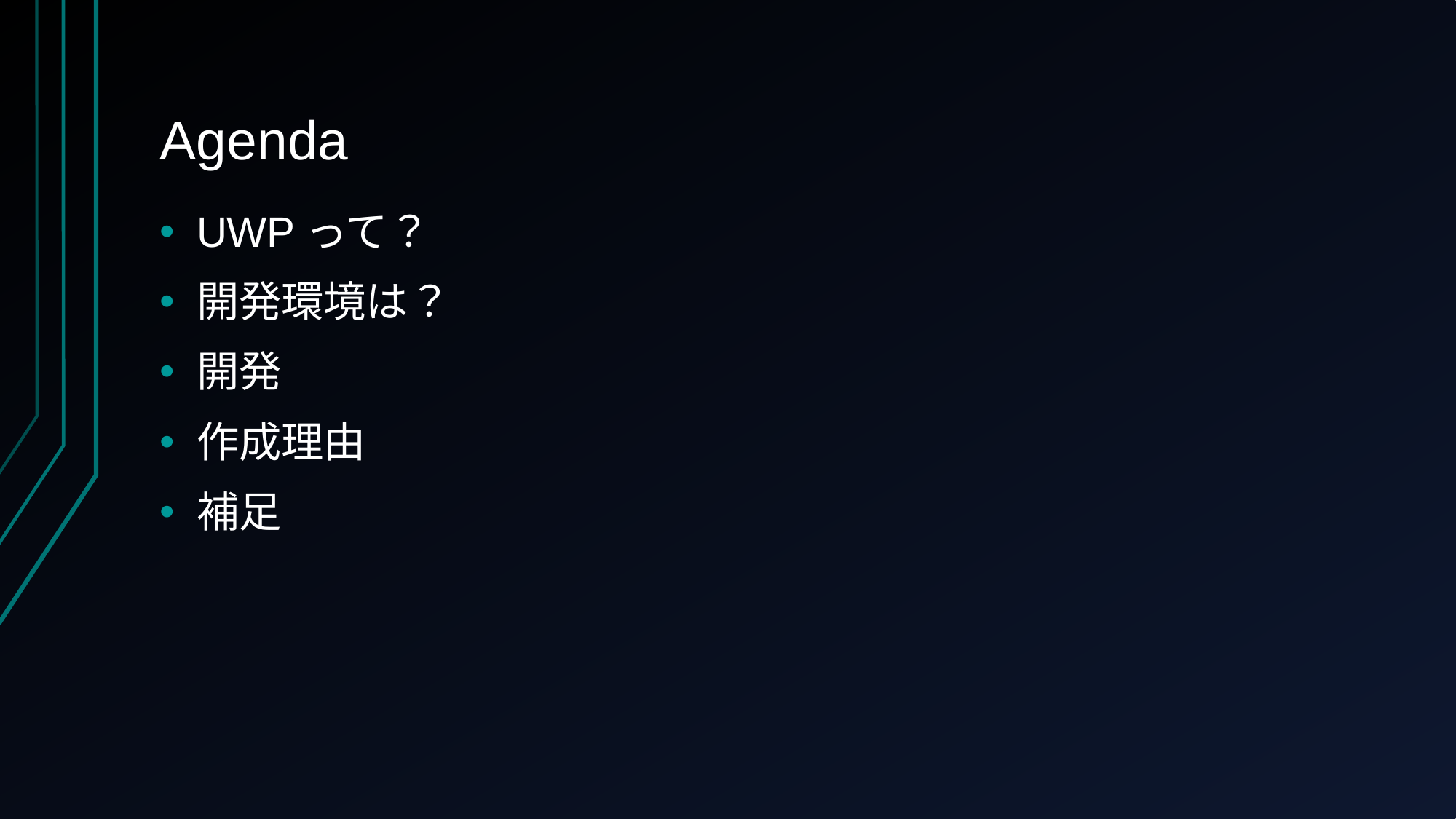

# Agenda
UWPって？
開発環境は？
開発
作成理由
補足